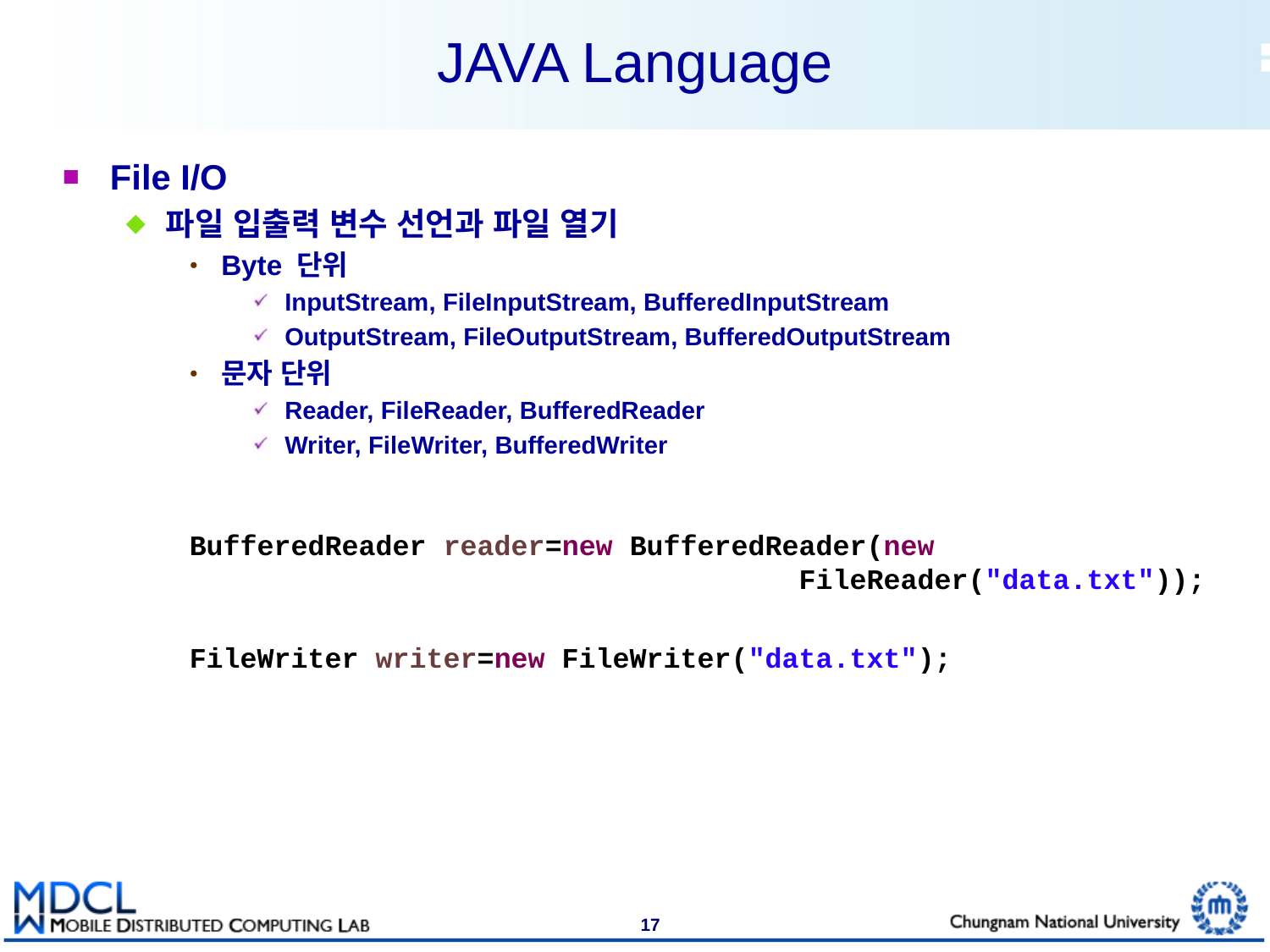

# JAVA Language
File I/O
파일 입출력 변수 선언과 파일 열기
Byte 단위
InputStream, FileInputStream, BufferedInputStream
OutputStream, FileOutputStream, BufferedOutputStream
문자 단위
Reader, FileReader, BufferedReader
Writer, FileWriter, BufferedWriter

	BufferedReader reader=new BufferedReader(new 							      FileReader("data.txt"));

	FileWriter writer=new FileWriter("data.txt");